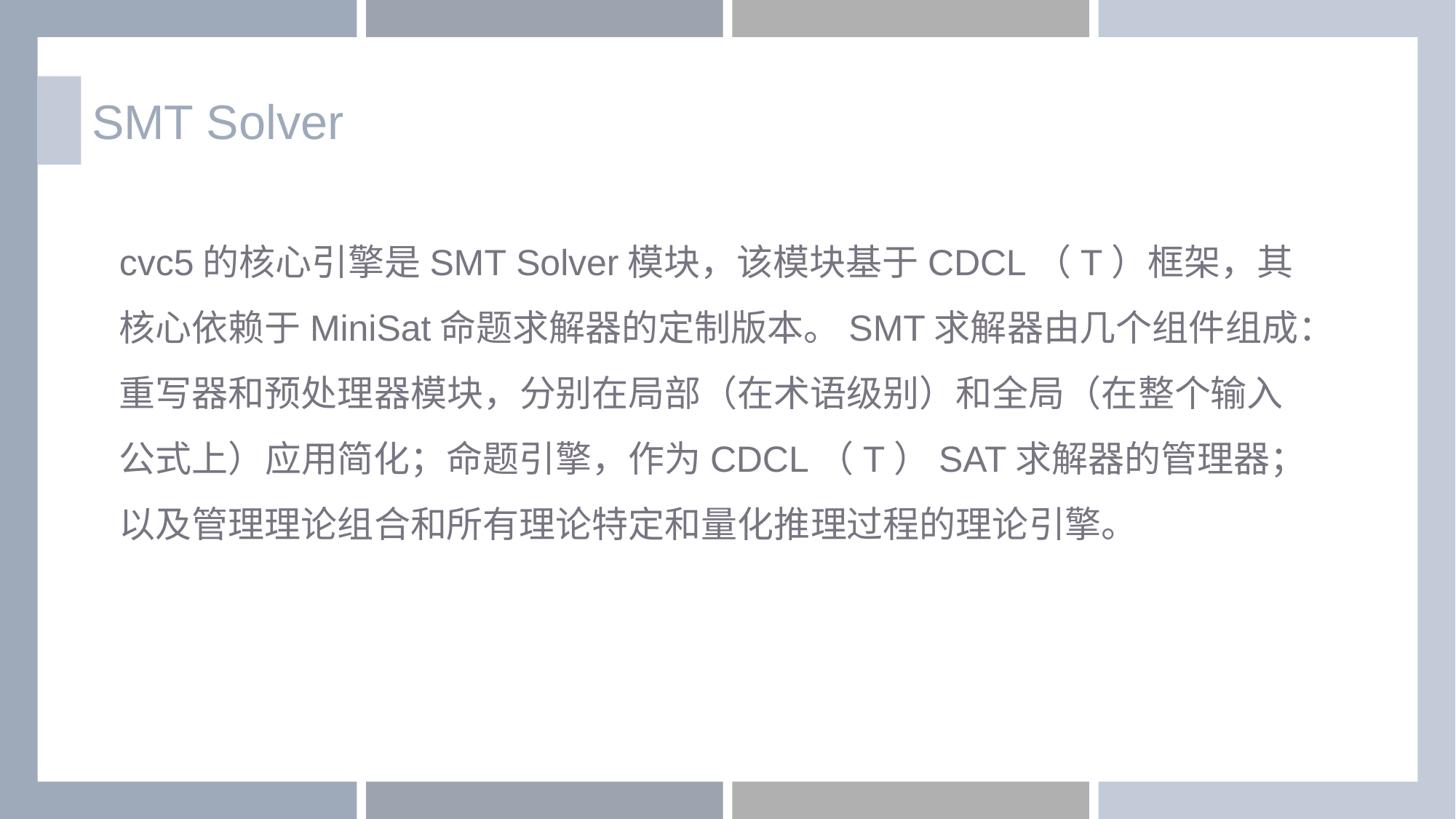

SMT Solver
cvc5的核心引擎是SMT Solver模块，该模块基于CDCL（T）框架，其核心依赖于MiniSat命题求解器的定制版本。SMT求解器由几个组件组成：重写器和预处理器模块，分别在局部（在术语级别）和全局（在整个输入公式上）应用简化；命题引擎，作为CDCL（T）SAT求解器的管理器；以及管理理论组合和所有理论特定和量化推理过程的理论引擎。